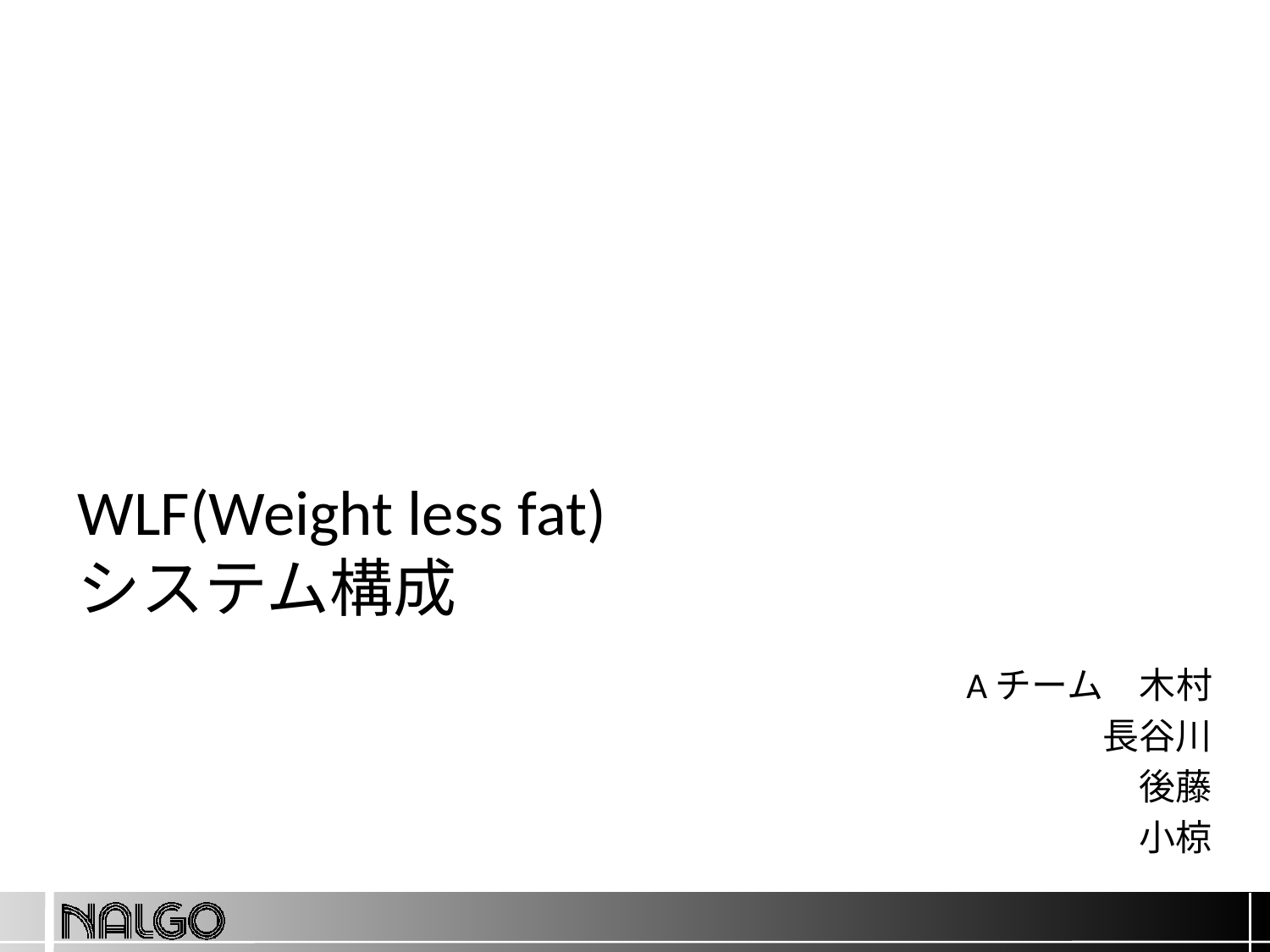

# WLF(Weight less fat) システム構成
Aチーム　木村
長谷川
後藤
小椋